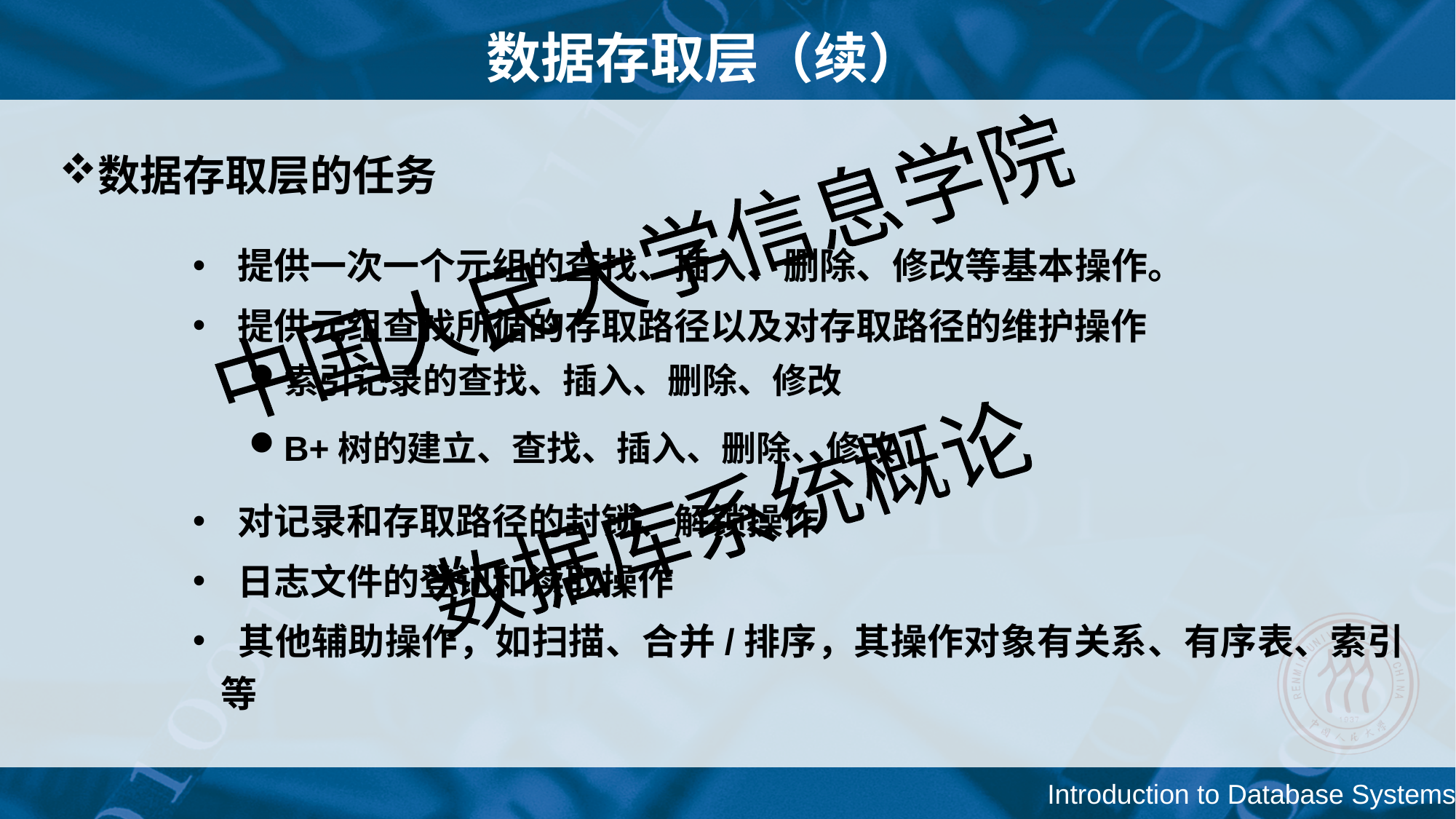

数据存取层（续）
数据存取层的任务
 提供一次一个元组的查找、插入、删除、修改等基本操作。
 提供元组查找所循的存取路径以及对存取路径的维护操作
索引记录的查找、插入、删除、修改
B+树的建立、查找、插入、删除、修改
 对记录和存取路径的封锁、解锁操作
 日志文件的登记和读取操作
 其他辅助操作，如扫描、合并/排序，其操作对象有关系、有序表、索引等